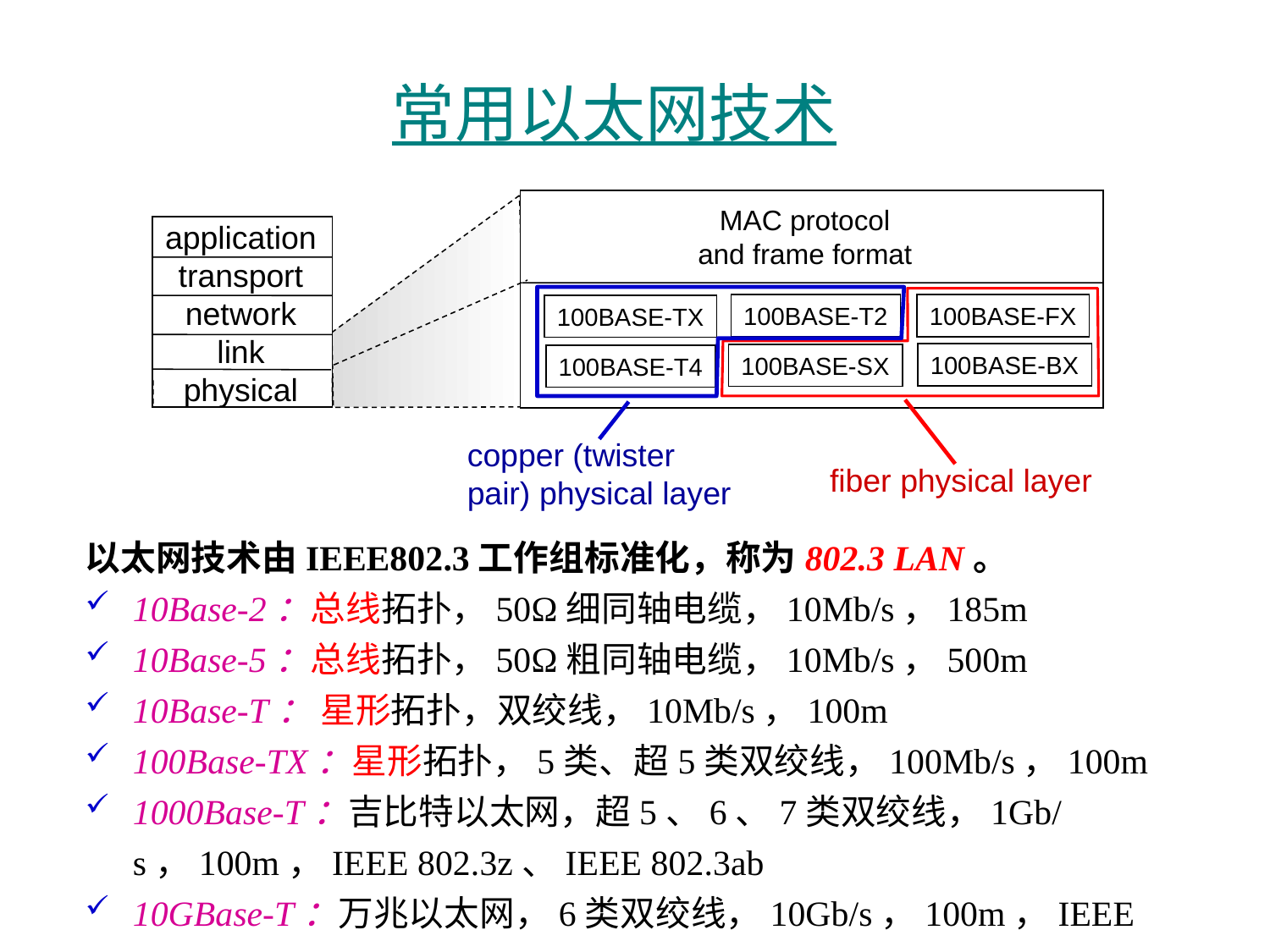

# 常用以太网技术

MAC protocol
and frame format
application
transport
network
link
physical

copper (twister
pair) physical layer

fiber physical layer
100BASE-T2
100BASE-FX
100BASE-TX
100BASE-BX
100BASE-SX
100BASE-T4
以太网技术由IEEE802.3工作组标准化，称为802.3 LAN。
10Base-2：总线拓扑，50Ω细同轴电缆，10Mb/s，185m
10Base-5：总线拓扑，50Ω粗同轴电缆，10Mb/s，500m
10Base-T： 星形拓扑，双绞线，10Mb/s，100m
100Base-TX：星形拓扑，5类、超5类双绞线，100Mb/s，100m
1000Base-T：吉比特以太网，超5、6、7类双绞线，1Gb/s，100m，IEEE 802.3z、IEEE 802.3ab
10GBase-T：万兆以太网，6类双绞线，10Gb/s，100m，IEEE 802.3ae